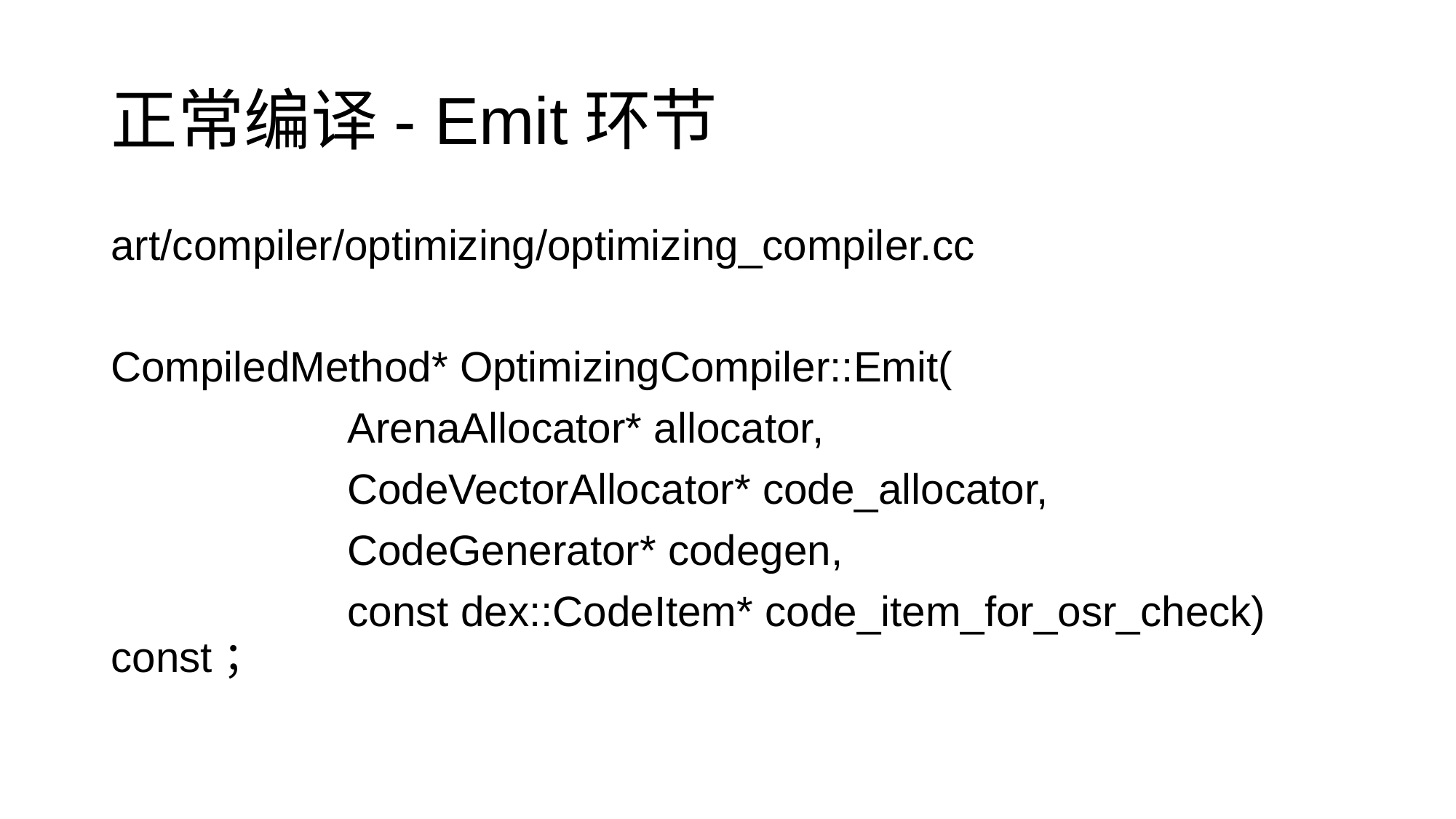

# 正常编译- Emit环节
art/compiler/optimizing/optimizing_compiler.cc

CompiledMethod* OptimizingCompiler::Emit(
                    ArenaAllocator* allocator,
                    CodeVectorAllocator* code_allocator,
                    CodeGenerator* codegen,
                    const dex::CodeItem* code_item_for_osr_check) const；